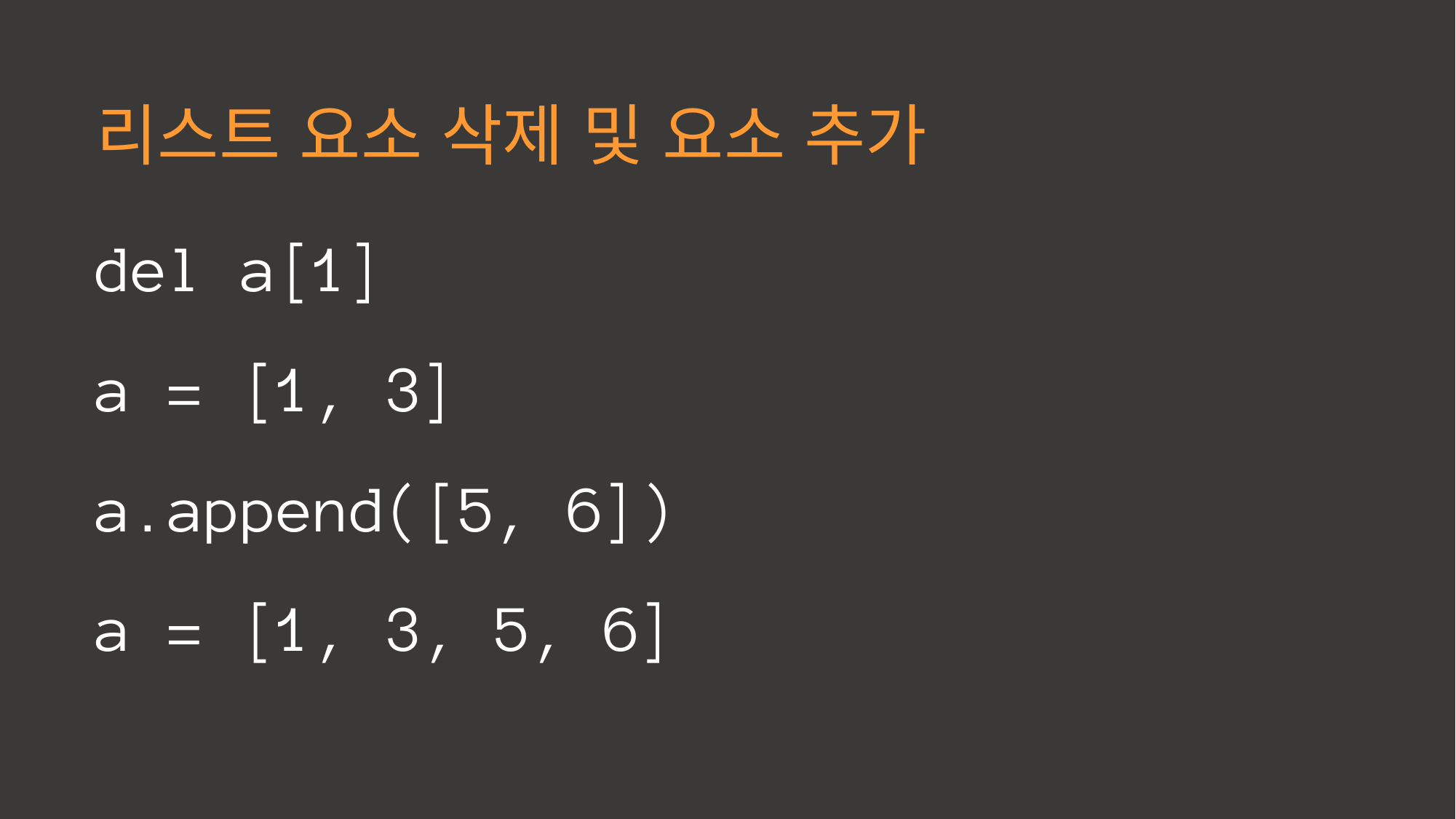

리스트 요소 삭제 및 요소 추가
del a[1]
a = [1, 3]
a.append([5, 6])
a = [1, 3, 5, 6]